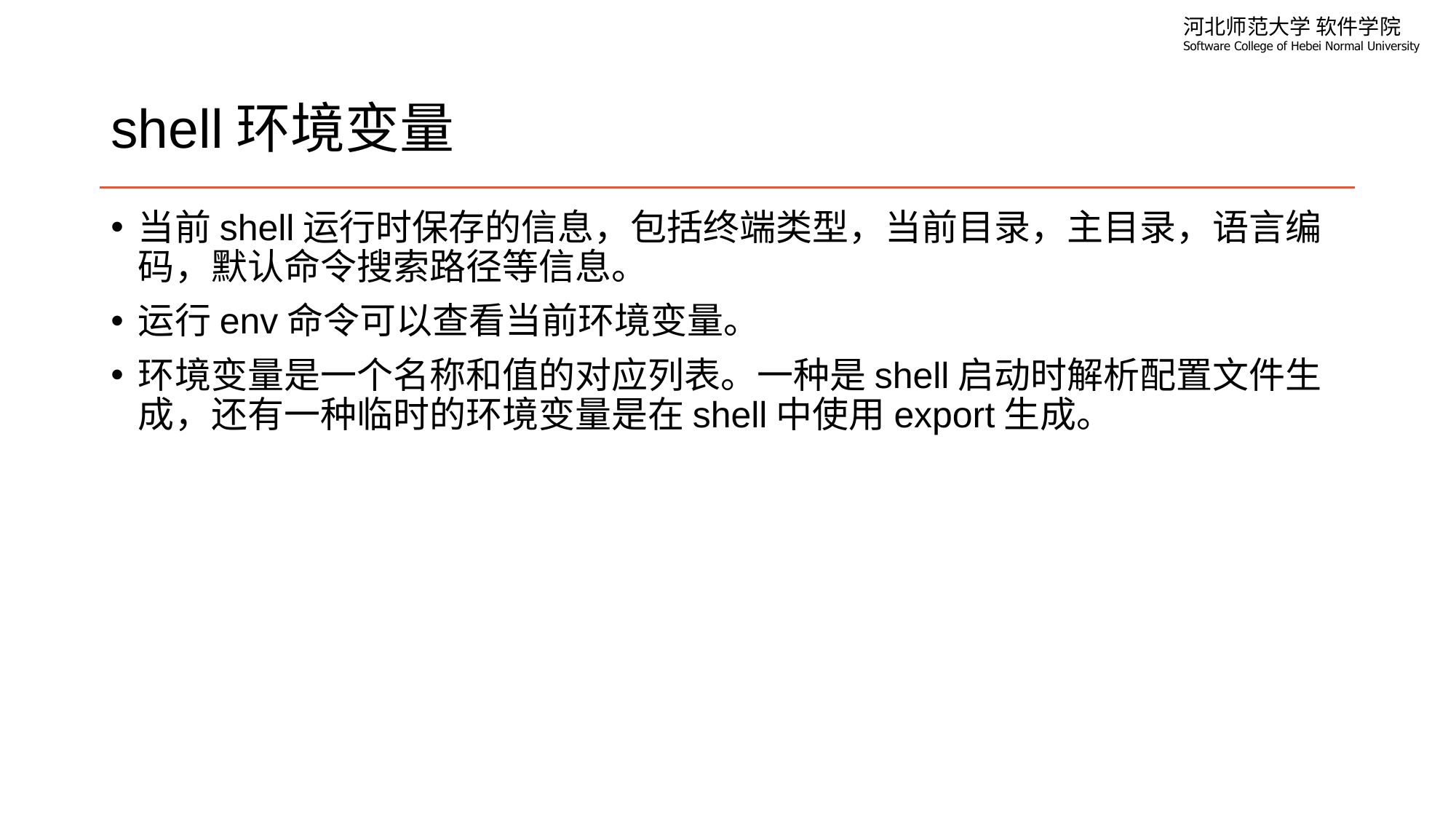

# shell环境变量
当前shell运行时保存的信息，包括终端类型，当前目录，主目录，语言编码，默认命令搜索路径等信息。
运行env命令可以查看当前环境变量。
环境变量是一个名称和值的对应列表。一种是shell启动时解析配置文件生成，还有一种临时的环境变量是在shell中使用export生成。